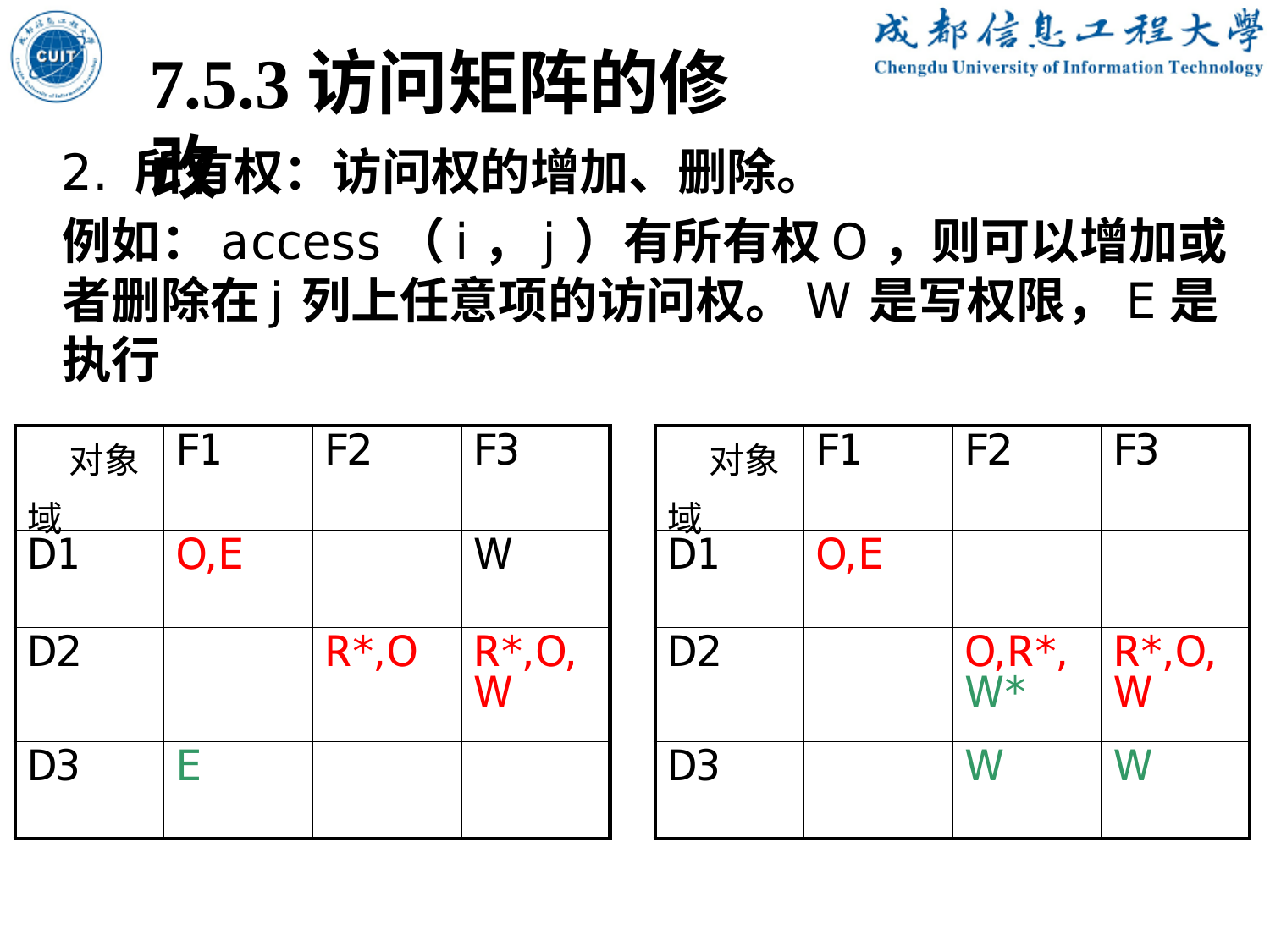

7.5.3访问矩阵的修改
2. 所有权：访问权的增加、删除。
例如：access（i，j）有所有权O，则可以增加或者删除在j列上任意项的访问权。W是写权限，E是执行
| 对象 域 | F1 | F2 | F3 |
| --- | --- | --- | --- |
| D1 | O,E |  | W |
| D2 |  | R\*,O | R\*,O,W |
| D3 | E |  |  |
| 对象 域 | F1 | F2 | F3 |
| --- | --- | --- | --- |
| D1 | O,E |  |  |
| D2 |  | O,R\*,W\* | R\*,O,W |
| D3 |  | W | W |